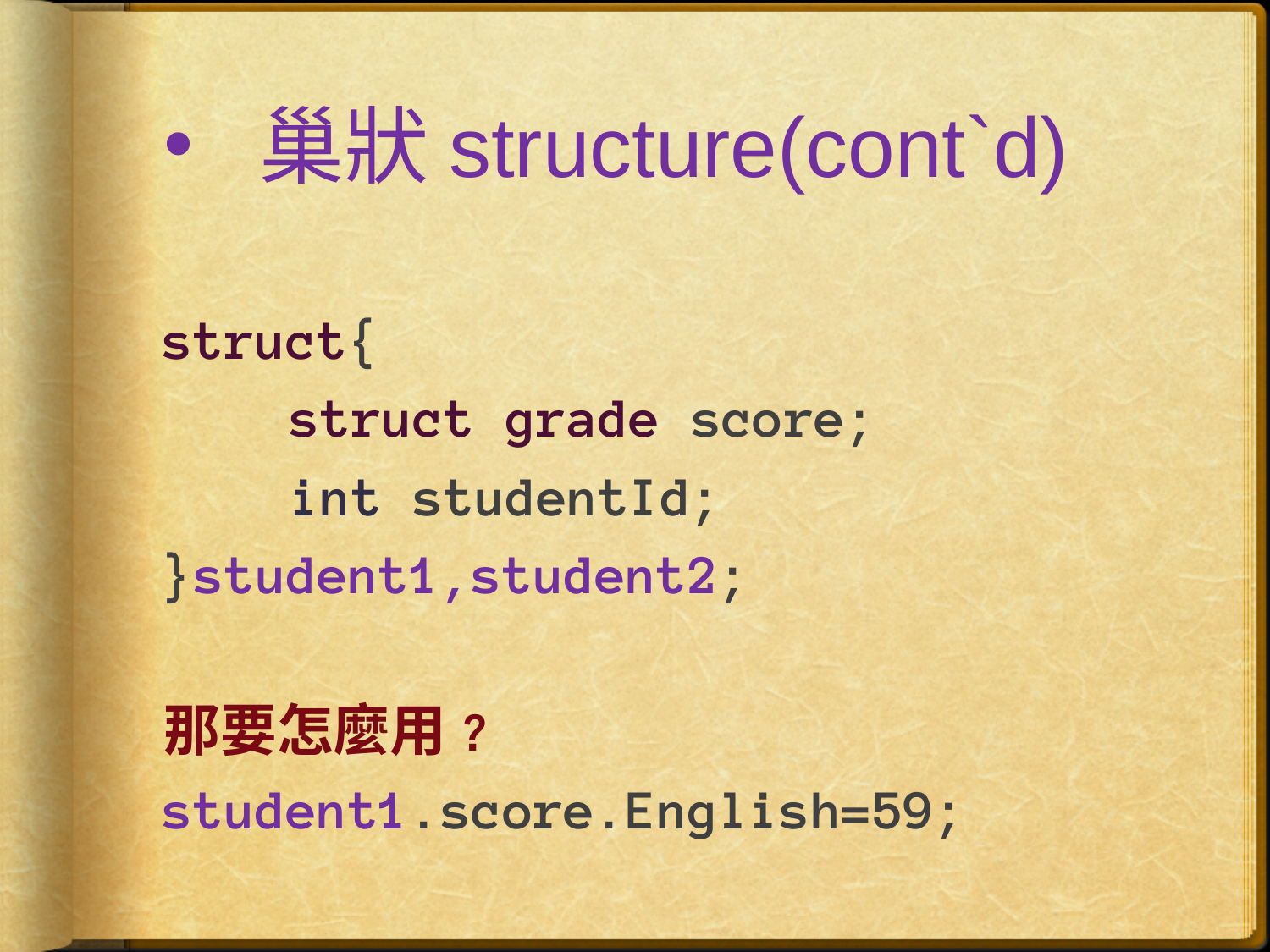

# 巢狀structure(cont`d)
struct{
	struct grade score;
	int studentId;
}student1,student2;

那要怎麼用?
student1.score.English=59;